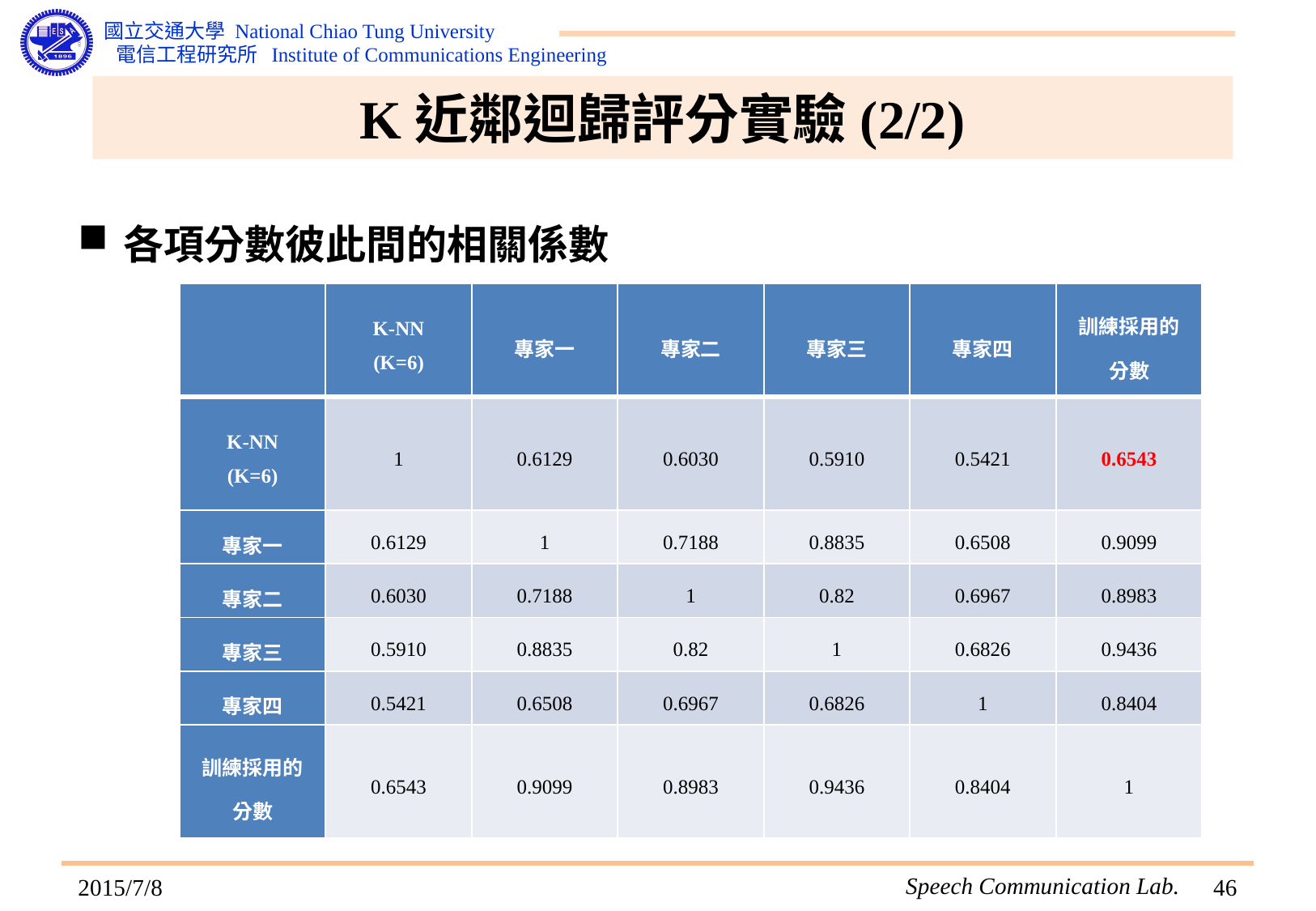

# K近鄰迴歸評分實驗(2/2)
各項分數彼此間的相關係數
|  | K-NN (K=6) | 專家一 | 專家二 | 專家三 | 專家四 | 訓練採用的 分數 |
| --- | --- | --- | --- | --- | --- | --- |
| K-NN (K=6) | 1 | 0.6129 | 0.6030 | 0.5910 | 0.5421 | 0.6543 |
| 專家一 | 0.6129 | 1 | 0.7188 | 0.8835 | 0.6508 | 0.9099 |
| 專家二 | 0.6030 | 0.7188 | 1 | 0.82 | 0.6967 | 0.8983 |
| 專家三 | 0.5910 | 0.8835 | 0.82 | 1 | 0.6826 | 0.9436 |
| 專家四 | 0.5421 | 0.6508 | 0.6967 | 0.6826 | 1 | 0.8404 |
| 訓練採用的 分數 | 0.6543 | 0.9099 | 0.8983 | 0.9436 | 0.8404 | 1 |
2015/7/8
46